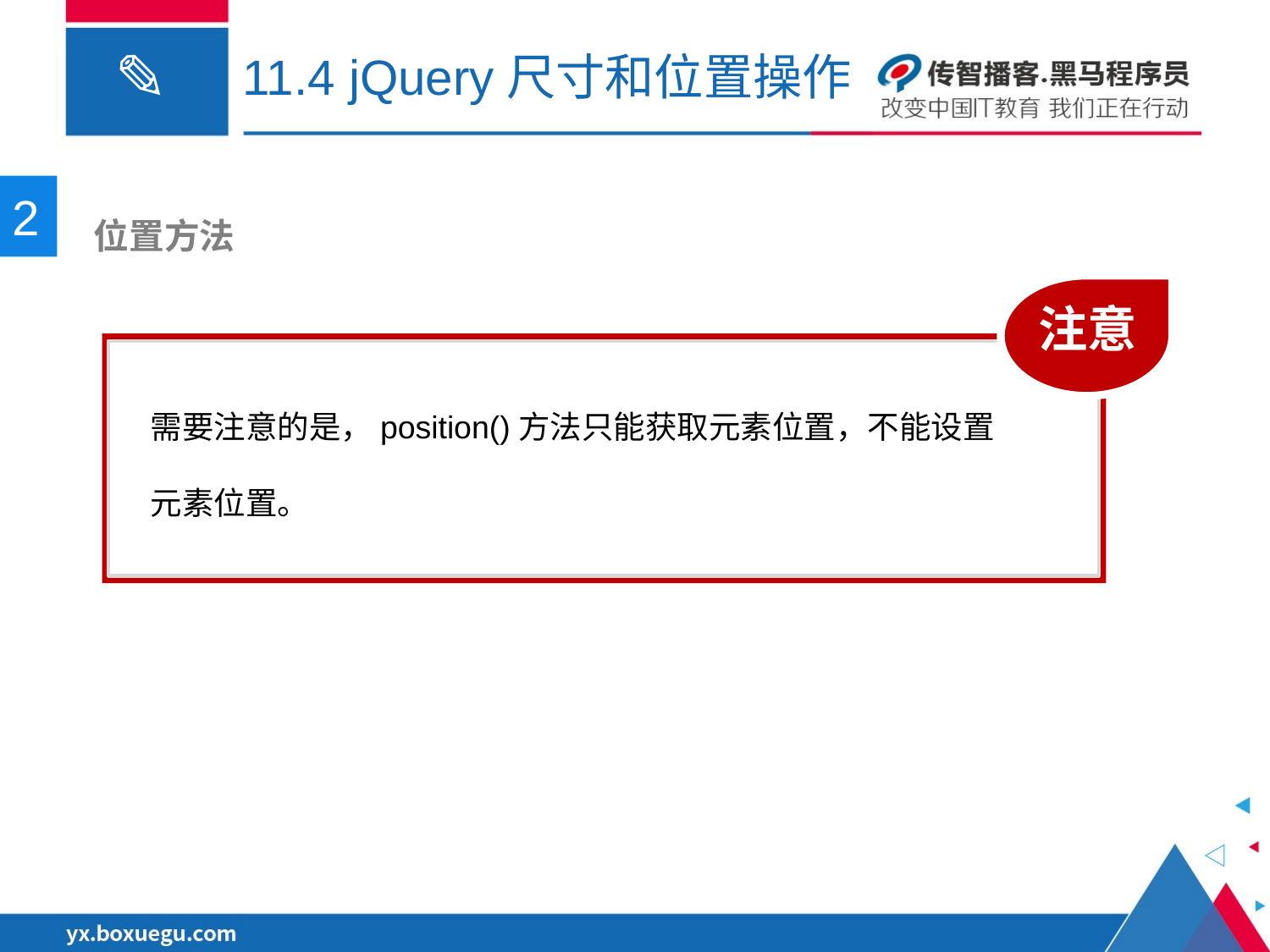

# 11.4 jQuery尺寸和位置操作

2
  位置方法

注意

需要注意的是，position()方法只能获取元素位置，不能设置元素位置。